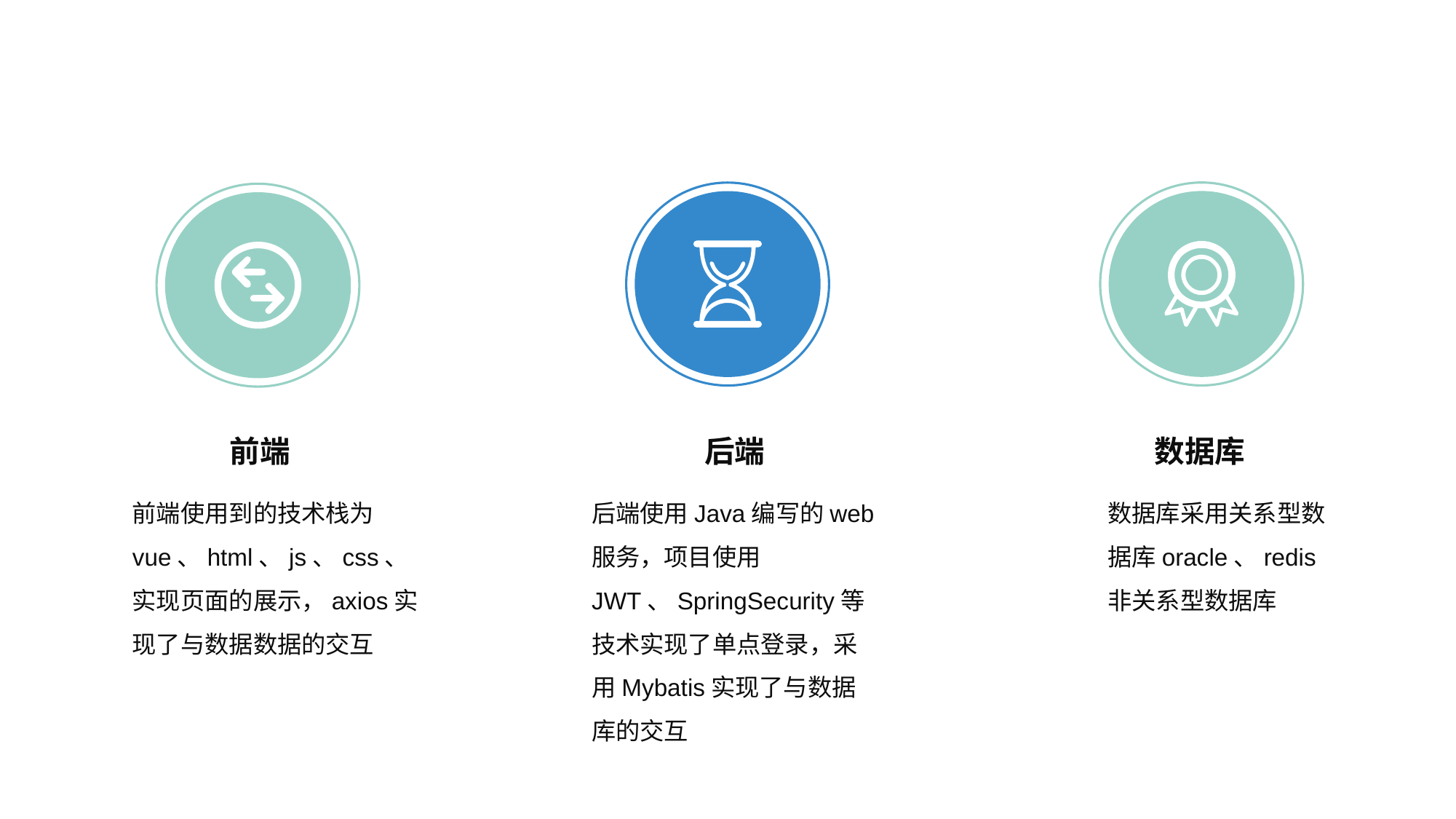

前端
前端使用到的技术栈为vue、html、js、css、实现页面的展示，axios实现了与数据数据的交互
后端
后端使用Java编写的web服务，项目使用JWT、SpringSecurity等技术实现了单点登录，采用Mybatis实现了与数据库的交互
数据库
数据库采用关系型数据库oracle、redis非关系型数据库